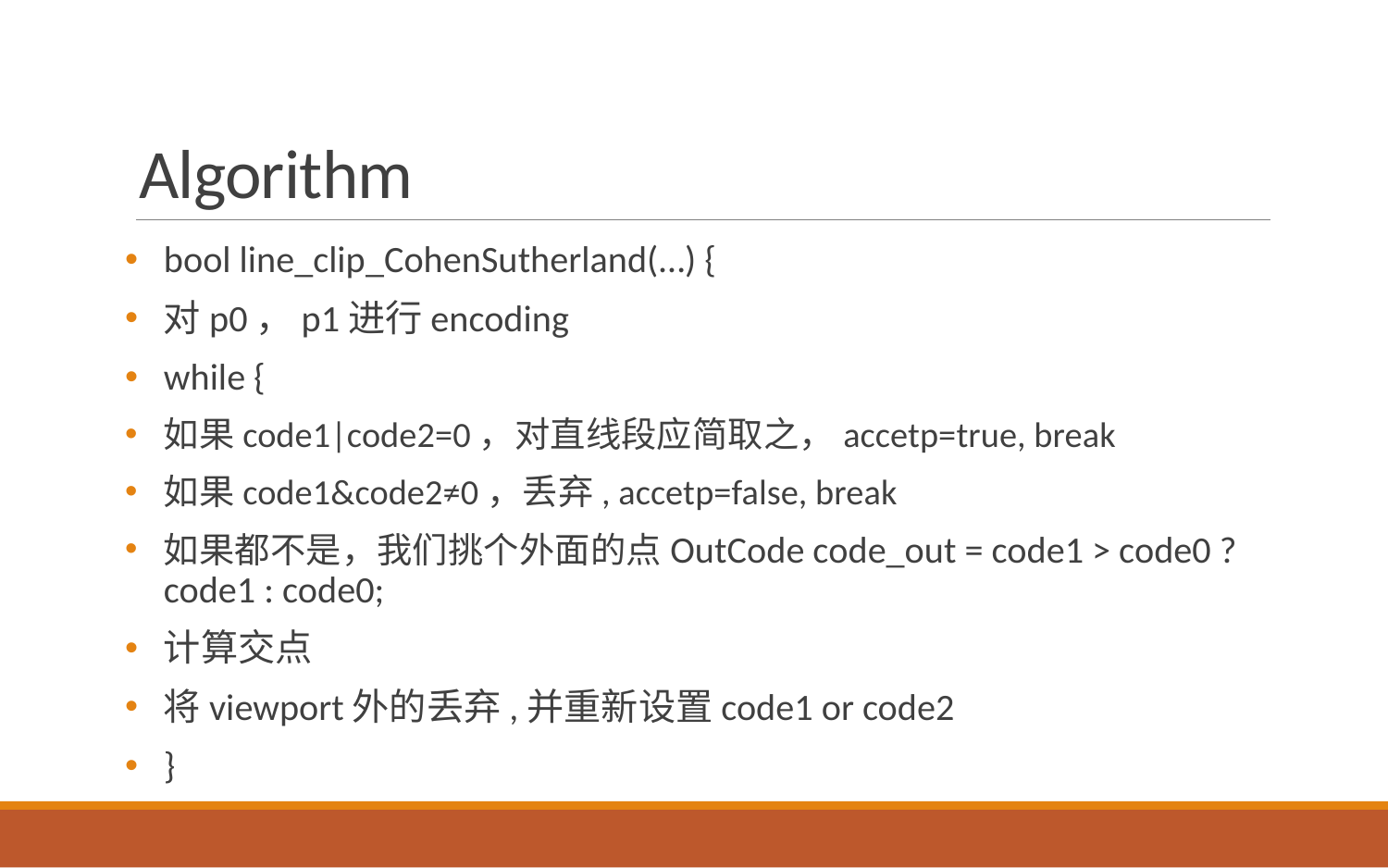

# Algorithm
bool line_clip_CohenSutherland(…) {
对p0，p1进行encoding
while {
如果code1|code2=0，对直线段应简取之，accetp=true, break
如果code1&code2≠0，丢弃, accetp=false, break
如果都不是，我们挑个外面的点OutCode code_out = code1 > code0 ? code1 : code0;
计算交点
将viewport外的丢弃,并重新设置code1 or code2
}